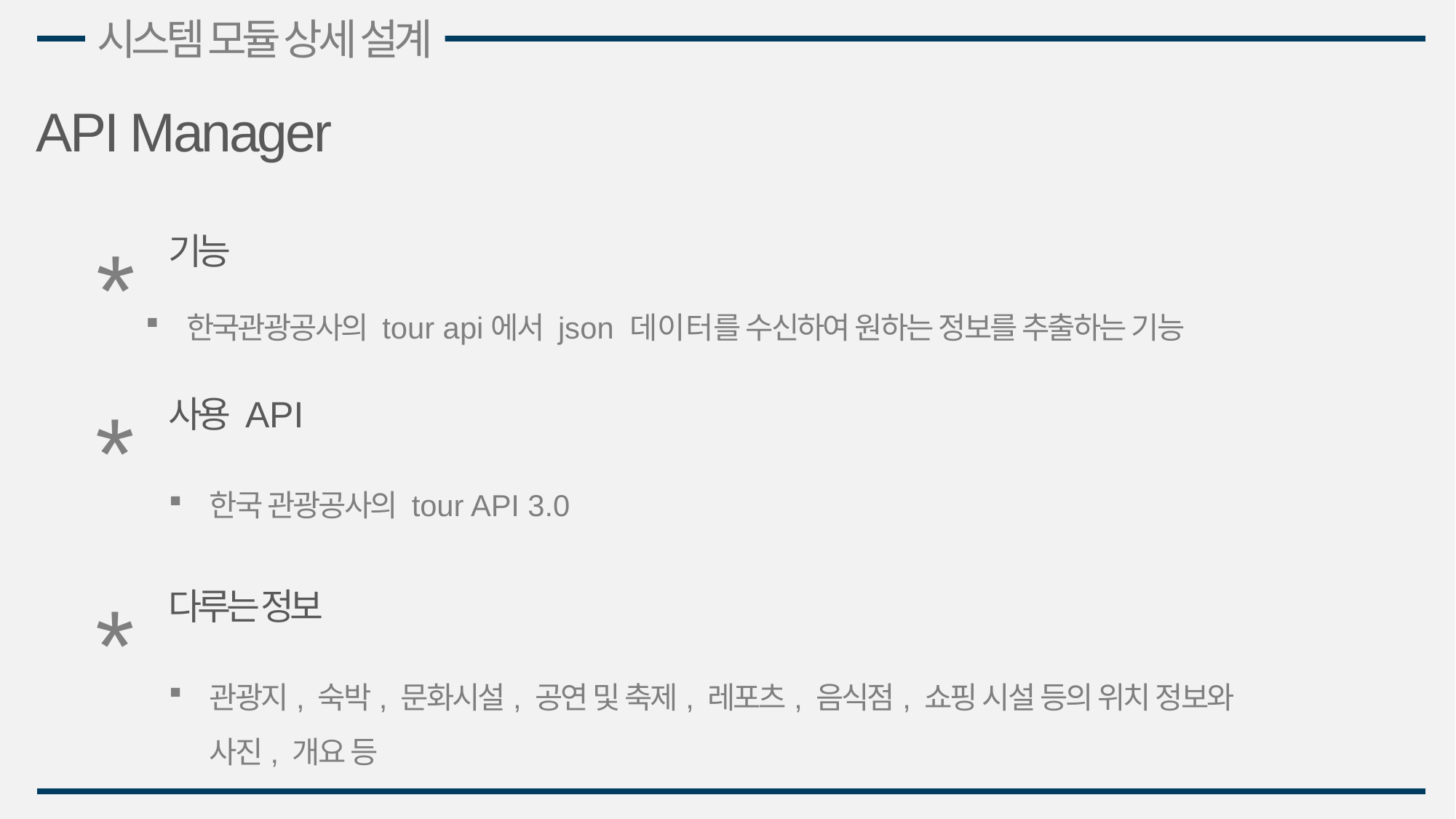

시스템 모듈 상세 설계
API Manager
*
기능
한국관광공사의 tour api에서 json 데이터를 수신하여 원하는 정보를 추출하는 기능
*
사용 API
한국 관광공사의 tour API 3.0
*
다루는 정보
관광지, 숙박, 문화시설, 공연 및 축제, 레포츠, 음식점, 쇼핑 시설 등의 위치 정보와 사진, 개요 등